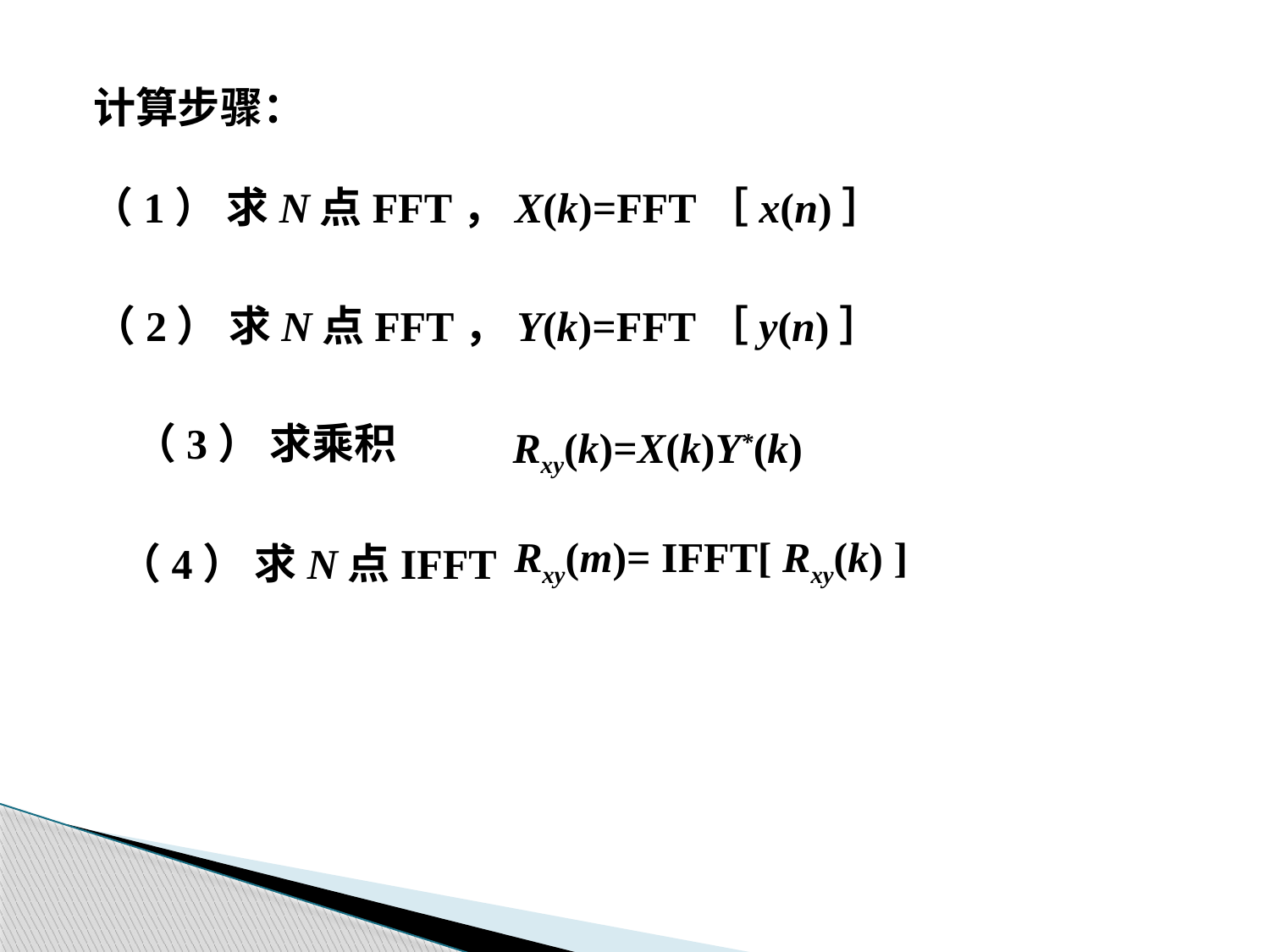

计算步骤：
（1） 求N点FFT，X(k)=FFT［x(n)］
（2） 求N点FFT，Y(k)=FFT［y(n)］
（3） 求乘积
Rxy(k)=X(k)Y*(k)
Rxy(m)= IFFT[ Rxy(k) ]
（4） 求N点IFFT